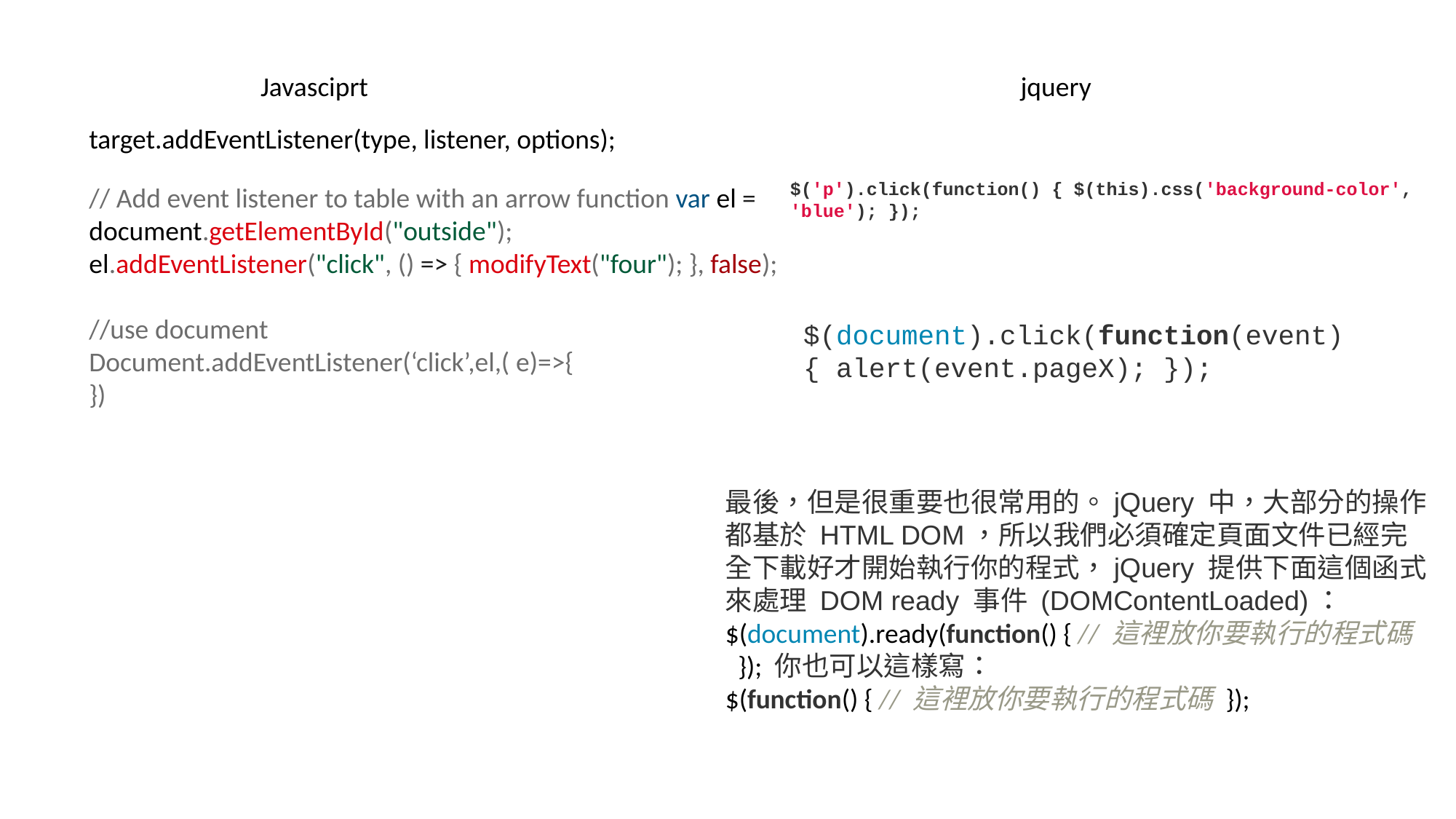

jquery
Javasciprt
target.addEventListener(type, listener, options);
$('p').click(function() { $(this).css('background-color', 'blue'); });
// Add event listener to table with an arrow function var el = document.getElementById("outside"); el.addEventListener("click", () => { modifyText("four"); }, false);

//use document
Document.addEventListener(‘click’,el,( e)=>{
})
$(document).click(function(event) { alert(event.pageX); });
最後，但是很重要也很常用的。jQuery 中，大部分的操作都基於 HTML DOM，所以我們必須確定頁面文件已經完全下載好才開始執行你的程式，jQuery 提供下面這個函式來處理 DOM ready 事件 (DOMContentLoaded)：
$(document).ready(function() { // 這裡放你要執行的程式碼 }); 你也可以這樣寫：
$(function() { // 這裡放你要執行的程式碼 });